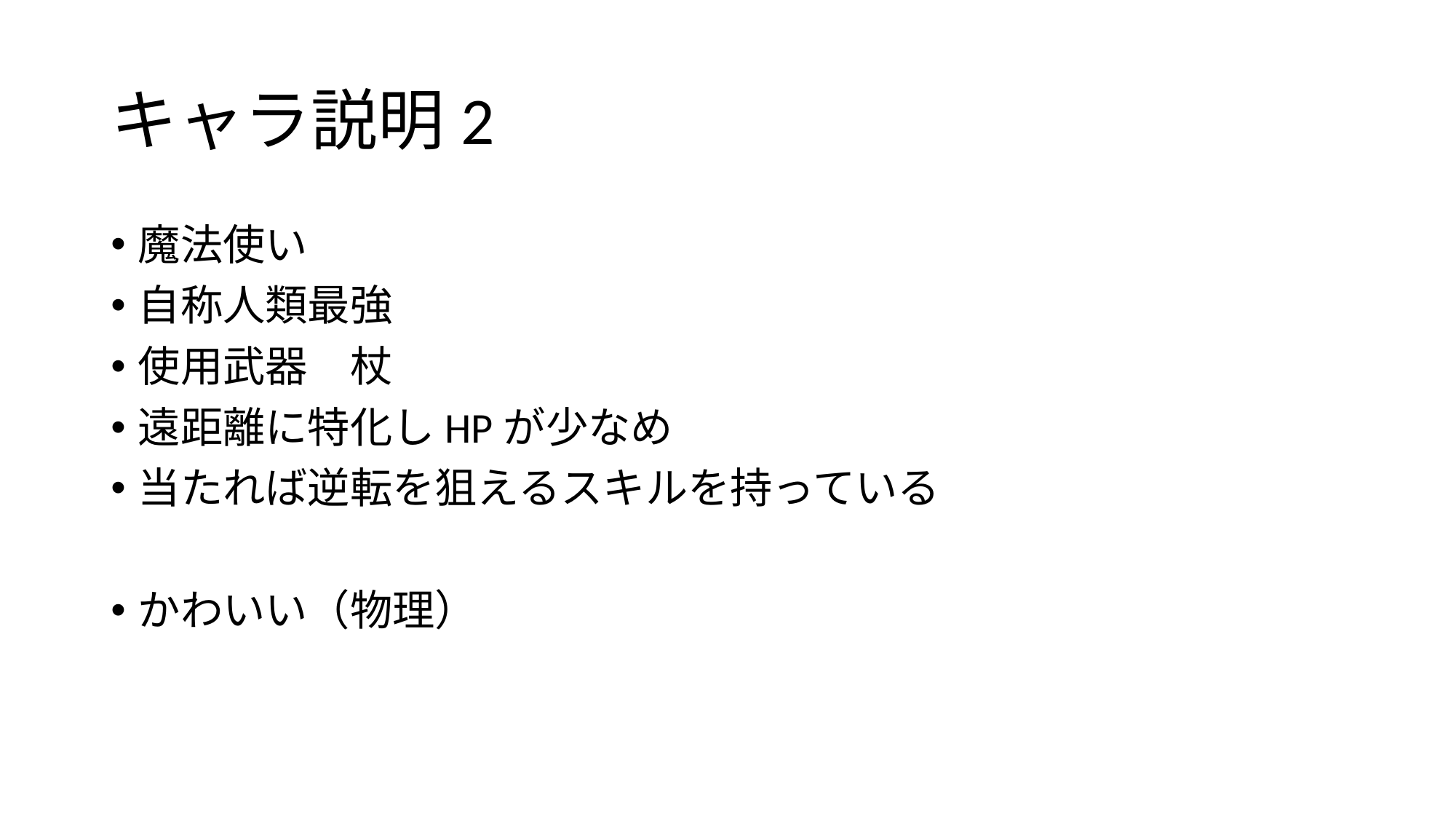

# キャラ説明2
魔法使い
自称人類最強
使用武器　杖
遠距離に特化しHPが少なめ
当たれば逆転を狙えるスキルを持っている

かわいい（物理）